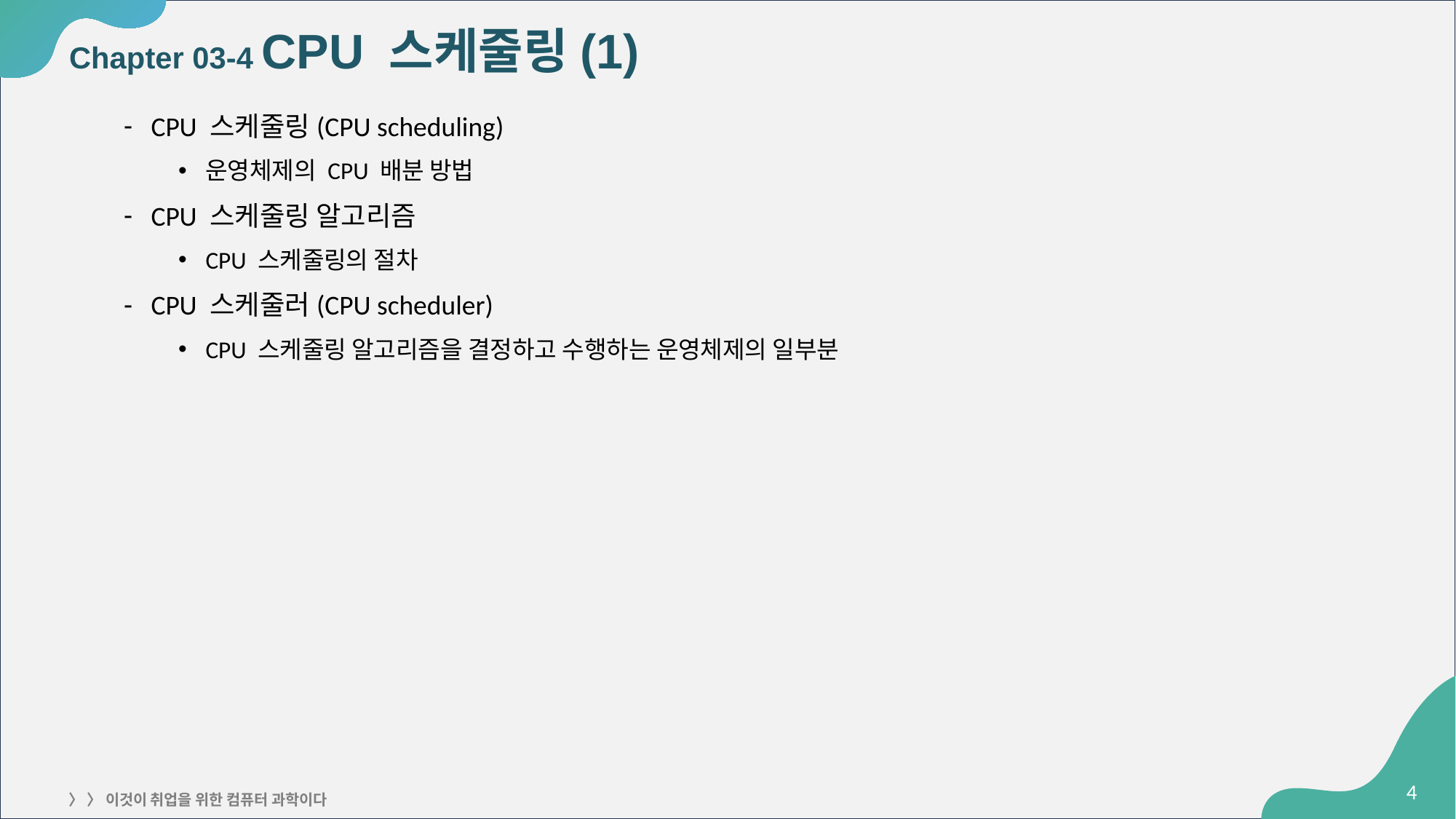

# Chapter 03-4 CPU 스케줄링(1)
CPU 스케줄링(CPU scheduling)
운영체제의 CPU 배분 방법
CPU 스케줄링 알고리즘
CPU 스케줄링의 절차
CPU 스케줄러(CPU scheduler)
CPU 스케줄링 알고리즘을 결정하고 수행하는 운영체제의 일부분

4
〉 〉 이것이 취업을 위한 컴퓨터 과학이다